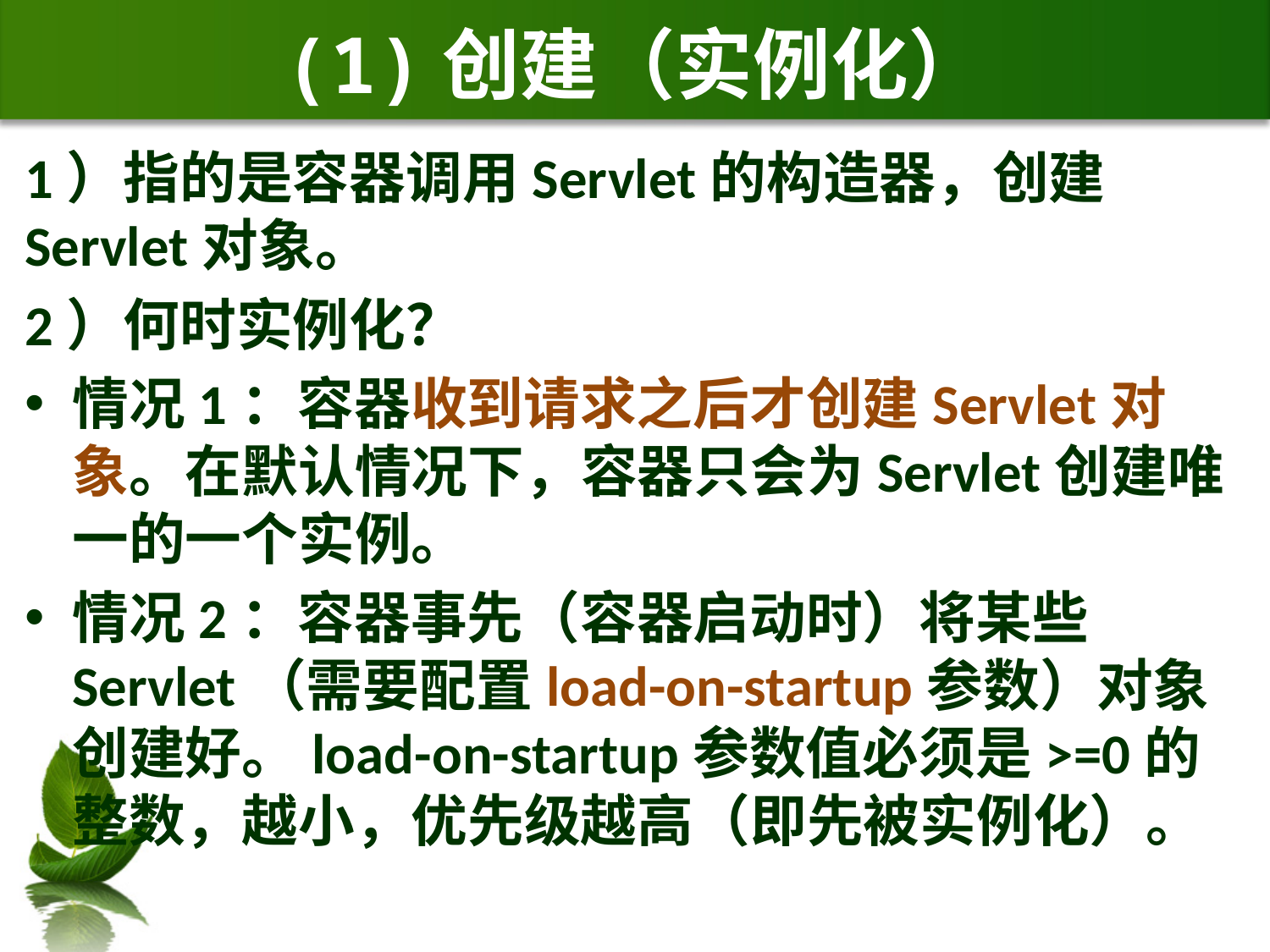

# (1)创建（实例化）
1）指的是容器调用Servlet的构造器，创建Servlet对象。
2）何时实例化？
情况1：容器收到请求之后才创建Servlet对象。在默认情况下，容器只会为Servlet创建唯一的一个实例。
情况2：容器事先（容器启动时）将某些Servlet（需要配置load-on-startup参数）对象创建好。load-on-startup参数值必须是>=0的整数，越小，优先级越高（即先被实例化）。